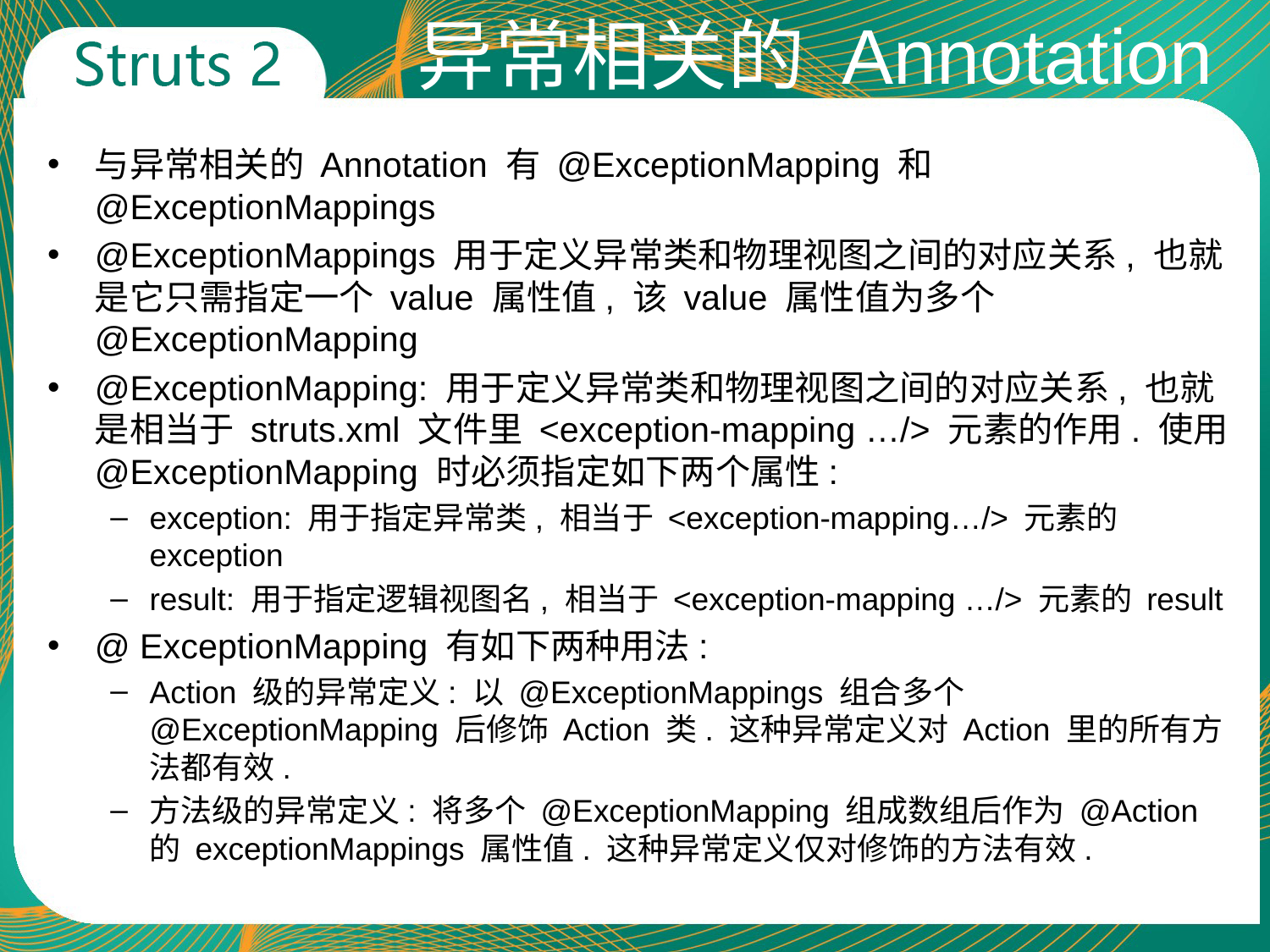

# 异常相关的 Annotation
与异常相关的 Annotation 有 @ExceptionMapping 和 @ExceptionMappings
@ExceptionMappings 用于定义异常类和物理视图之间的对应关系, 也就是它只需指定一个 value 属性值, 该 value 属性值为多个 @ExceptionMapping
@ExceptionMapping: 用于定义异常类和物理视图之间的对应关系, 也就是相当于 struts.xml 文件里 <exception-mapping …/> 元素的作用. 使用 @ExceptionMapping 时必须指定如下两个属性:
exception: 用于指定异常类, 相当于 <exception-mapping…/> 元素的 exception
result: 用于指定逻辑视图名, 相当于 <exception-mapping …/> 元素的 result
@ ExceptionMapping 有如下两种用法:
Action 级的异常定义: 以 @ExceptionMappings 组合多个 @ExceptionMapping 后修饰 Action 类. 这种异常定义对 Action 里的所有方法都有效.
方法级的异常定义: 将多个 @ExceptionMapping 组成数组后作为 @Action 的 exceptionMappings 属性值. 这种异常定义仅对修饰的方法有效.